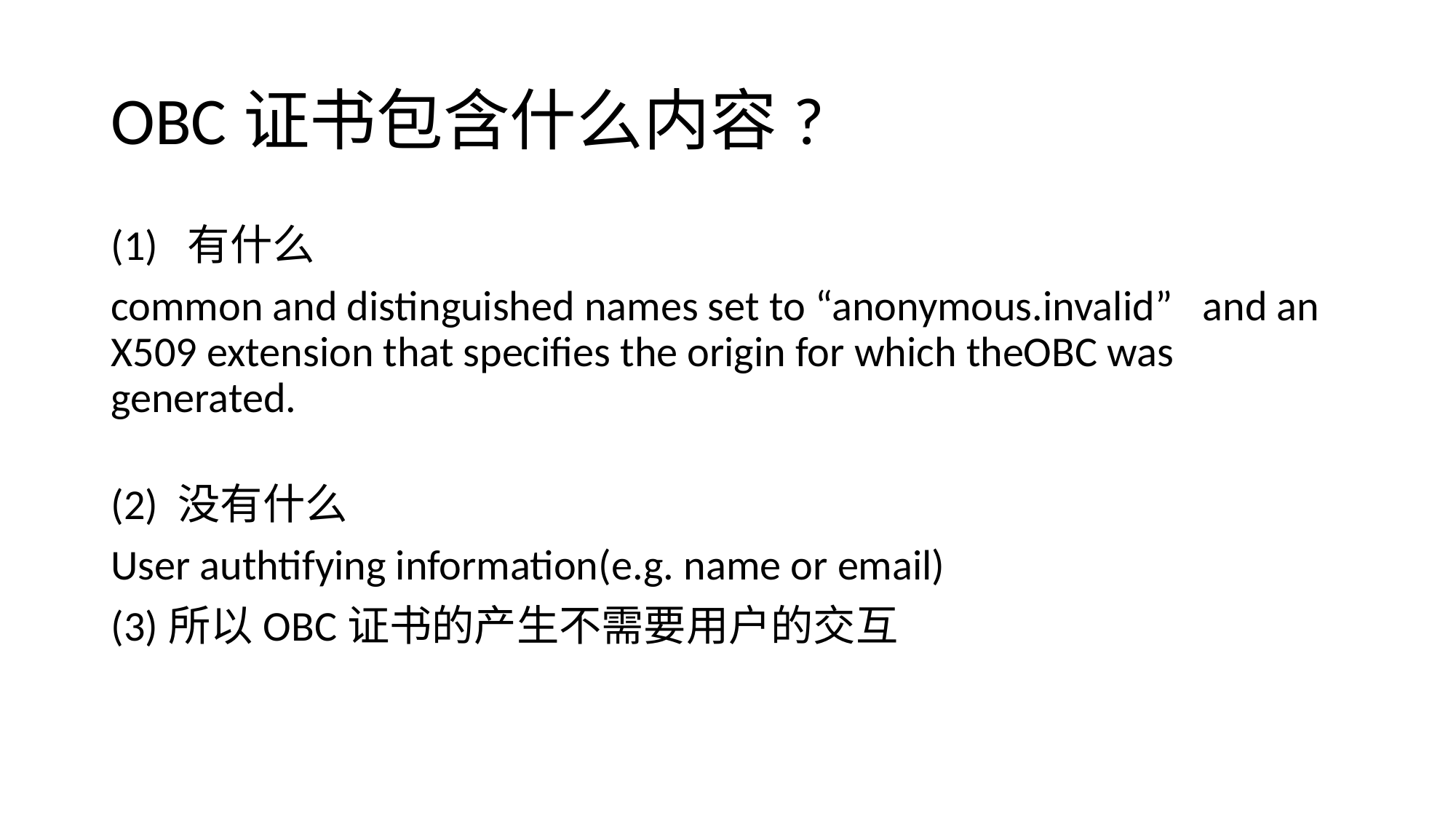

# OBC证书包含什么内容?
(1)  有什么
common and distinguished names set to “anonymous.invalid” 	and an X509 extension that specifies the origin for which theOBC was generated.
(2) 没有什么
User authtifying information(e.g. name or email)
(3)所以OBC证书的产生不需要用户的交互